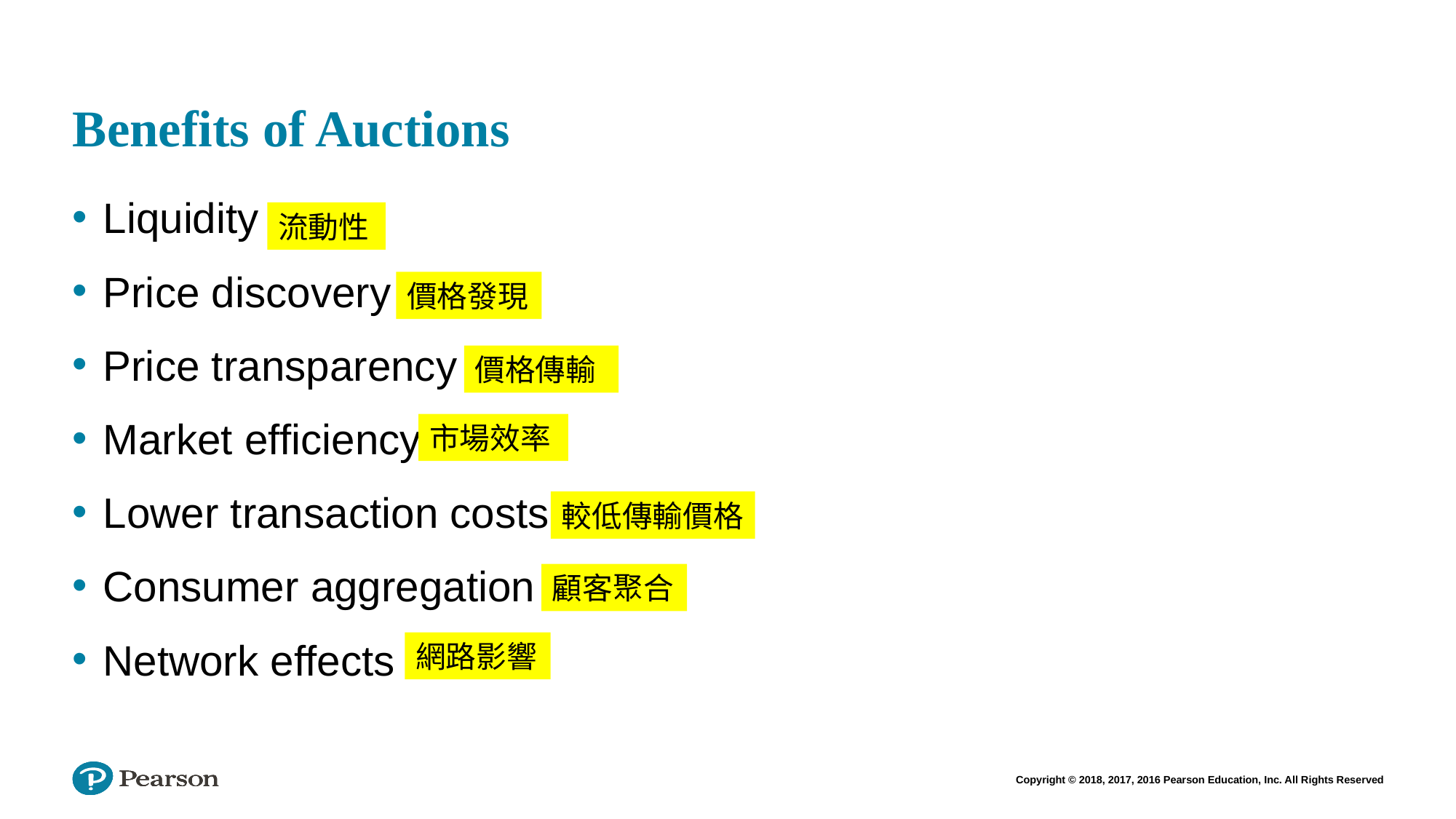

# Benefits of Auctions
Liquidity
Price discovery
Price transparency
Market efficiency
Lower transaction costs
Consumer aggregation
Network effects
流動性
價格發現
價格傳輸
市場效率
較低傳輸價格
顧客聚合
網路影響